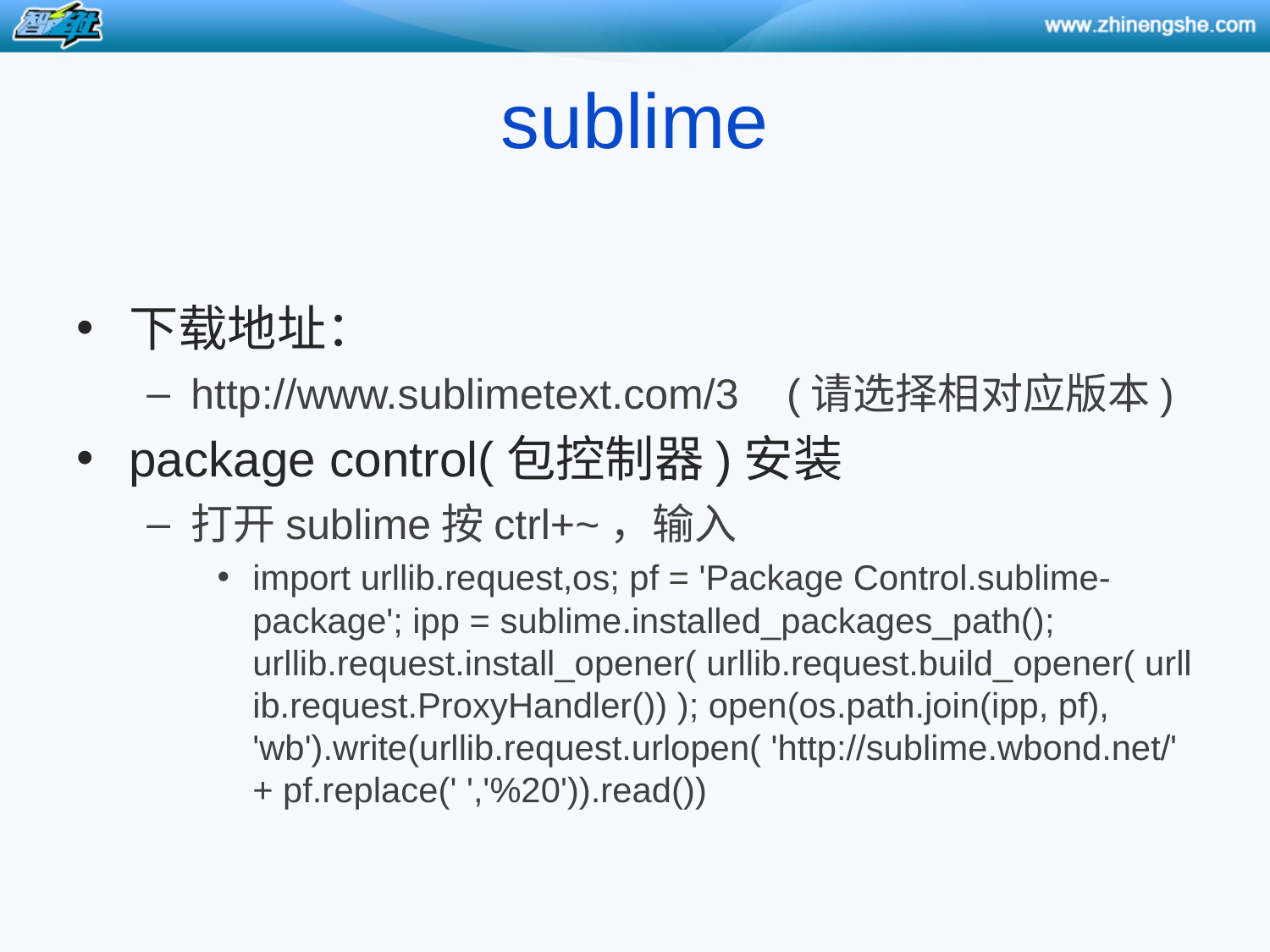

# sublime

下载地址：
http://www.sublimetext.com/3    (请选择相对应版本)
package control(包控制器)安装
打开sublime按ctrl+~，输入
import urllib.request,os; pf = 'Package Control.sublime-package'; ipp = sublime.installed_packages_path(); urllib.request.install_opener( urllib.request.build_opener( urllib.request.ProxyHandler()) ); open(os.path.join(ipp, pf), 'wb').write(urllib.request.urlopen( 'http://sublime.wbond.net/' + pf.replace(' ','%20')).read())